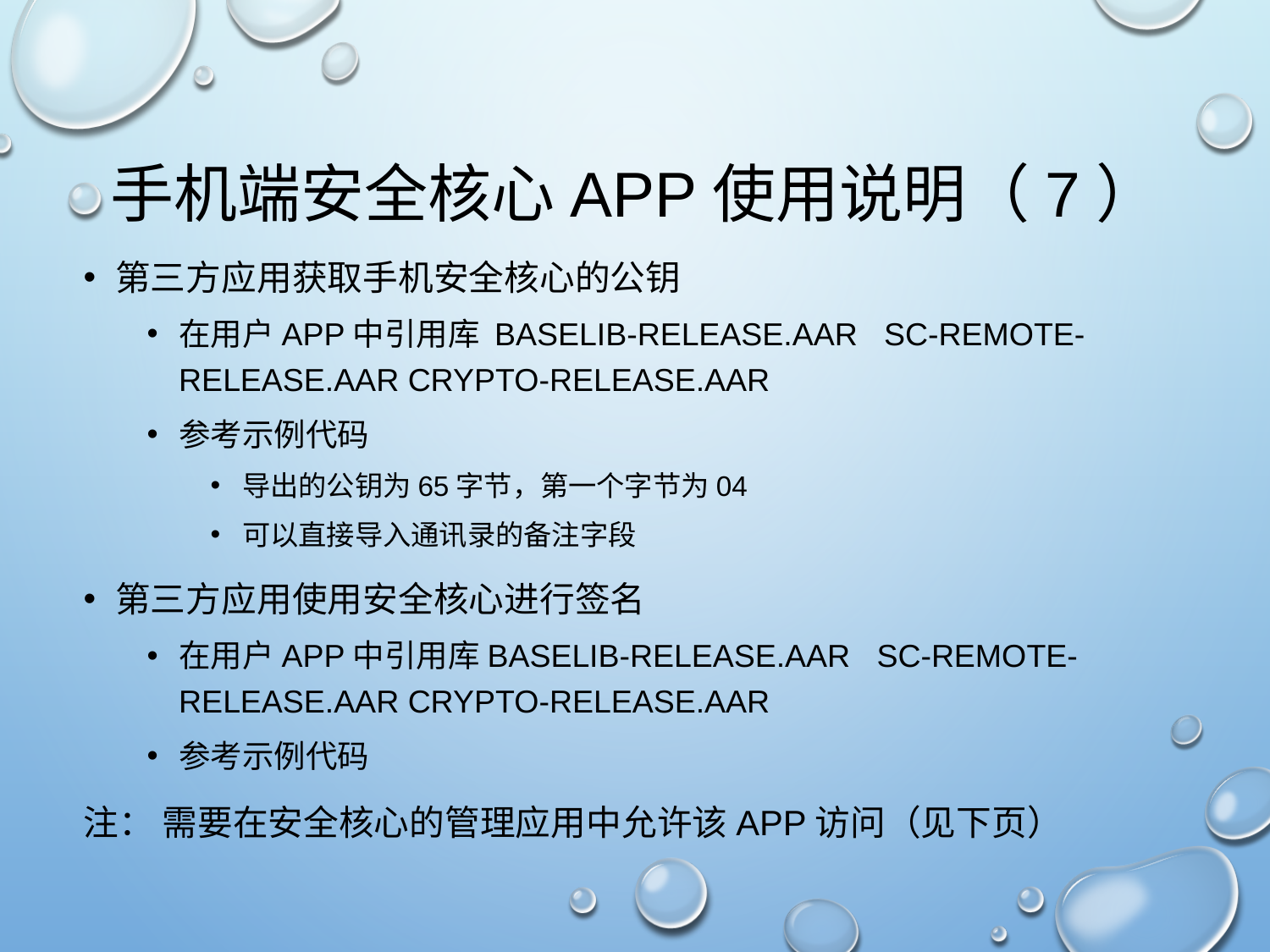

# 手机端安全核心APP使用说明（7）
第三方应用获取手机安全核心的公钥
在用户APP中引用库 baselib-release.aar   sc-remote-release.aar crypto-release.aar
参考示例代码
导出的公钥为65字节，第一个字节为04
可以直接导入通讯录的备注字段
第三方应用使用安全核心进行签名
在用户APP中引用库baselib-release.aar   sc-remote-release.aar crypto-release.aar
参考示例代码
注： 需要在安全核心的管理应用中允许该APP访问（见下页）